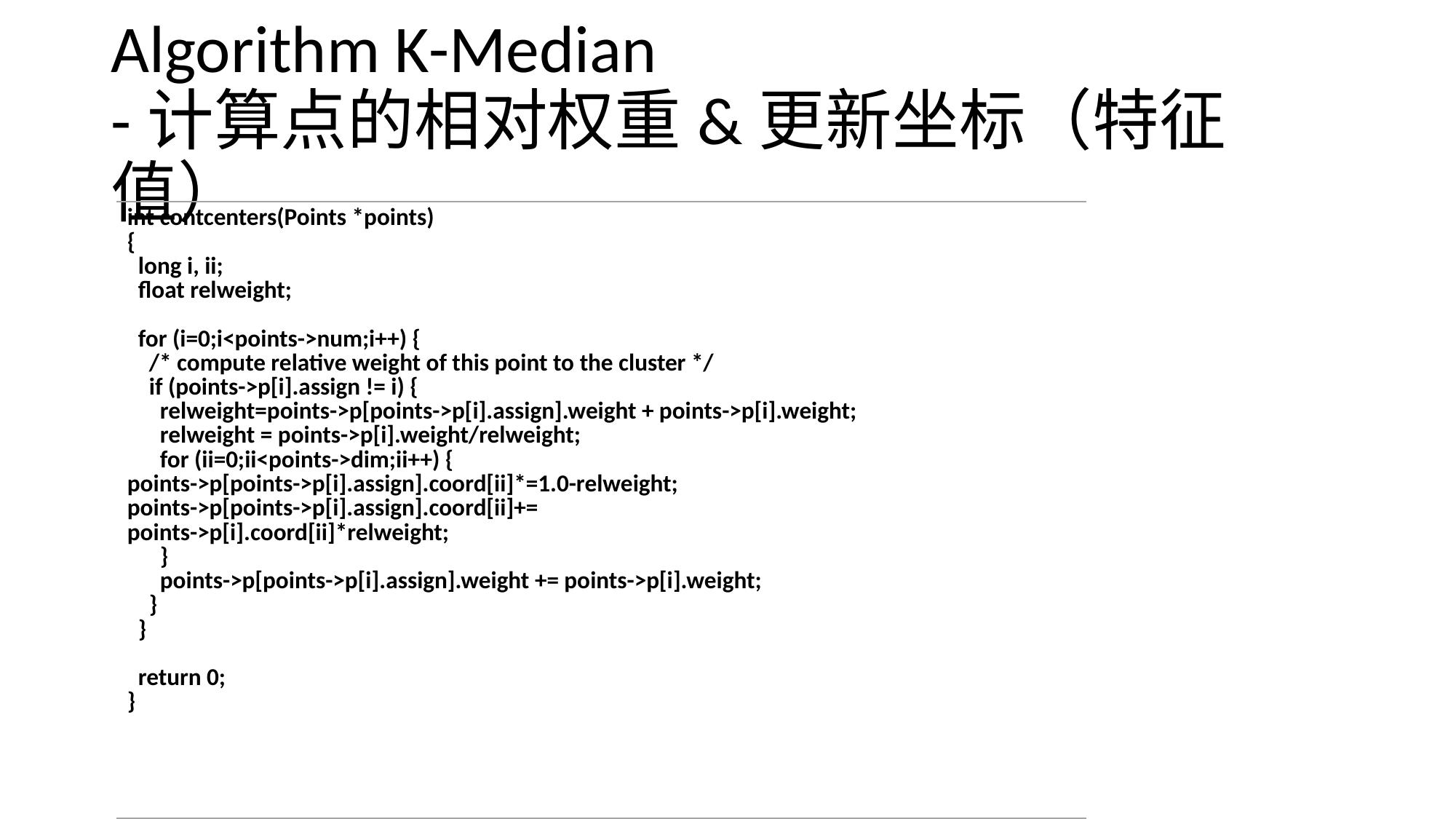

# Algorithm K-Median -计算点的相对权重&更新坐标（特征值）
| int contcenters(Points \*points) { long i, ii; float relweight; for (i=0;i<points->num;i++) { /\* compute relative weight of this point to the cluster \*/ if (points->p[i].assign != i) { relweight=points->p[points->p[i].assign].weight + points->p[i].weight; relweight = points->p[i].weight/relweight; for (ii=0;ii<points->dim;ii++) { points->p[points->p[i].assign].coord[ii]\*=1.0-relweight; points->p[points->p[i].assign].coord[ii]+= points->p[i].coord[ii]\*relweight; } points->p[points->p[i].assign].weight += points->p[i].weight; } } return 0; } |
| --- |